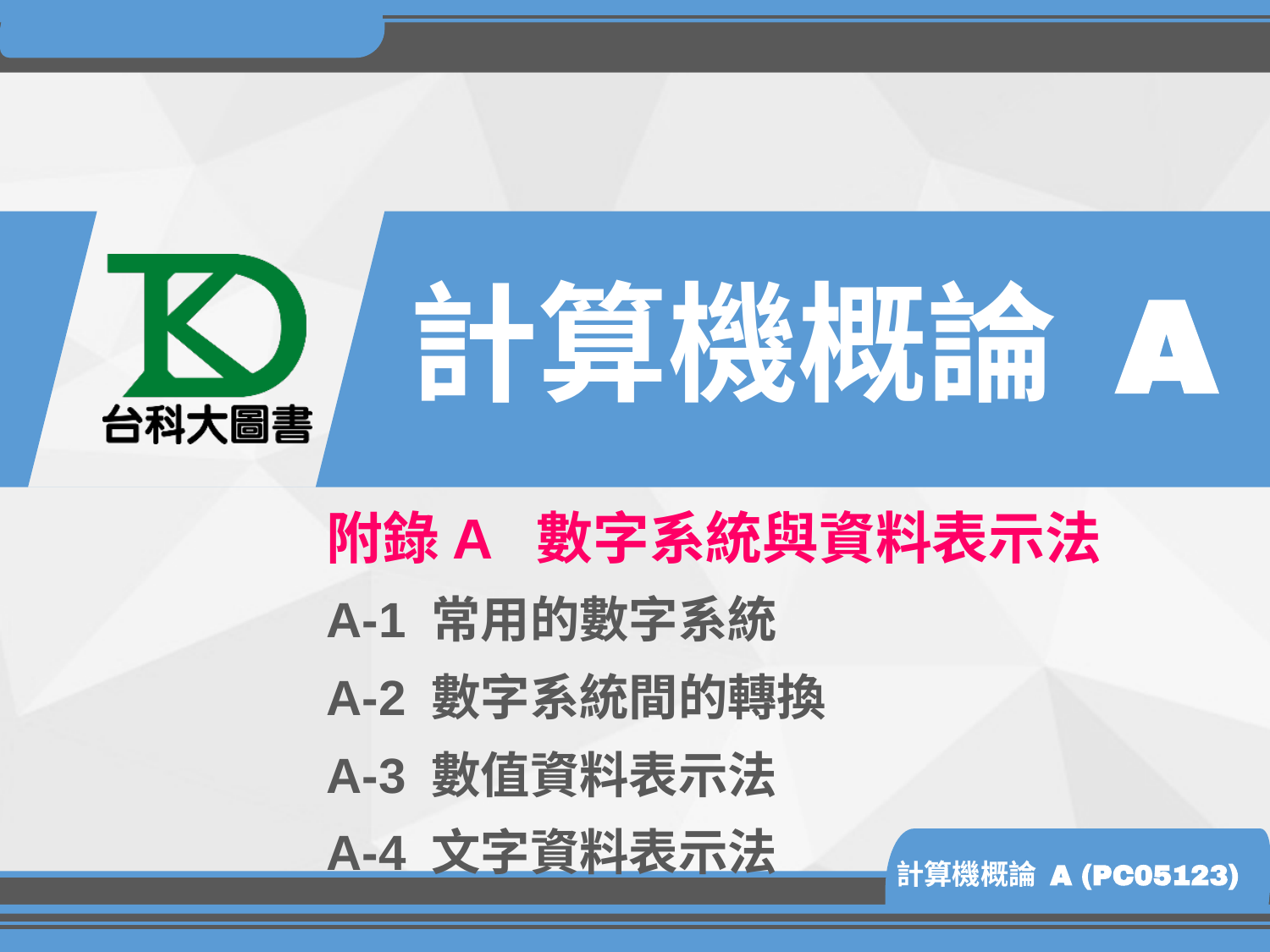

# 計算機概論 A
附錄A  數字系統與資料表示法
A-1 常用的數字系統
A-2 數字系統間的轉換
A-3 數值資料表示法
A-4 文字資料表示法
計算機概論 A (PC05123)